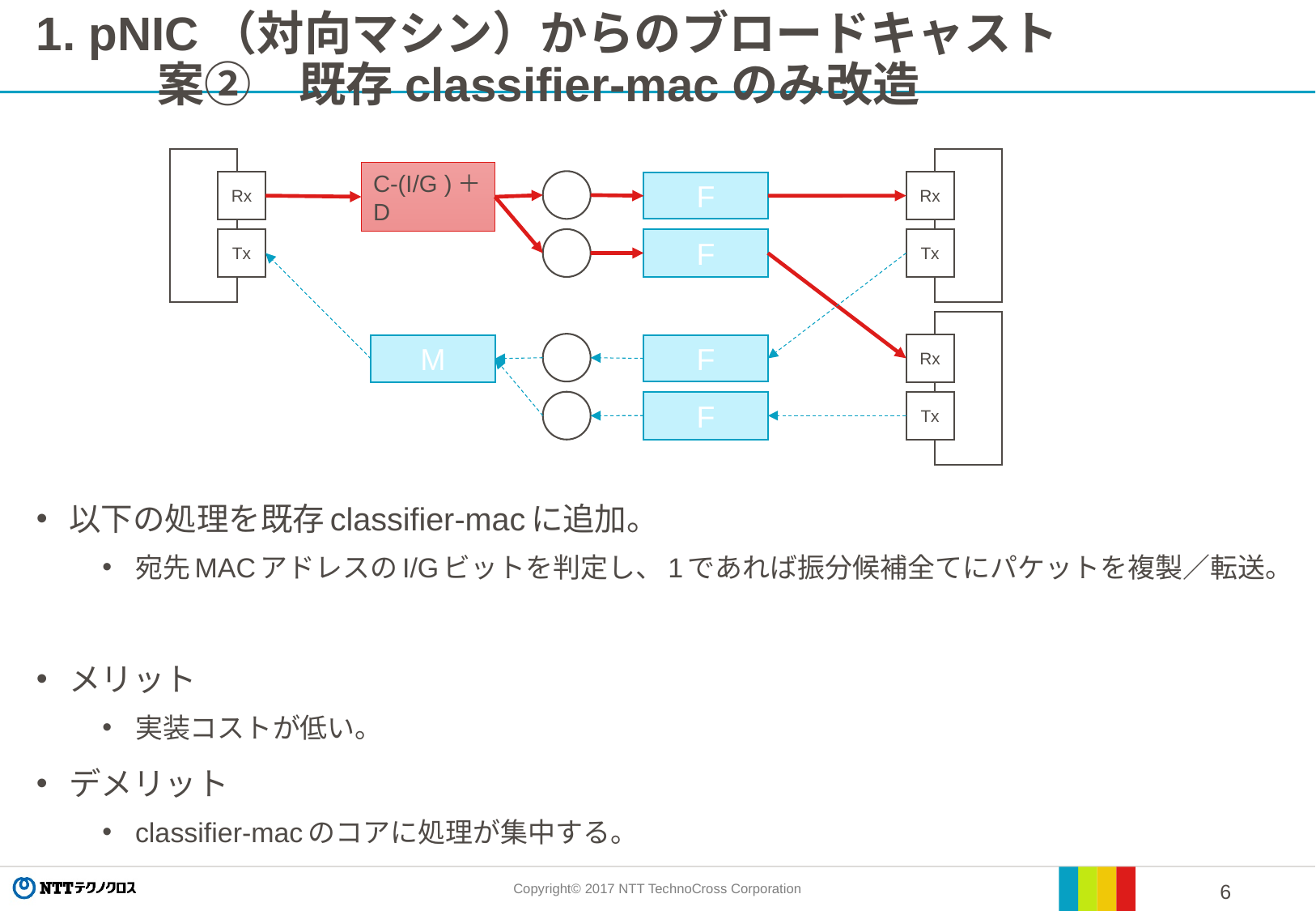

# 1. pNIC（対向マシン）からのブロードキャスト 案②　既存classifier-macのみ改造

C-(I/G )＋D

Rx
Rx
F
Tx

F
Tx

Rx
M
F

F
Tx
以下の処理を既存classifier-macに追加。
宛先MACアドレスのI/Gビットを判定し、1であれば振分候補全てにパケットを複製／転送。

メリット
実装コストが低い。
デメリット
classifier-macのコアに処理が集中する。